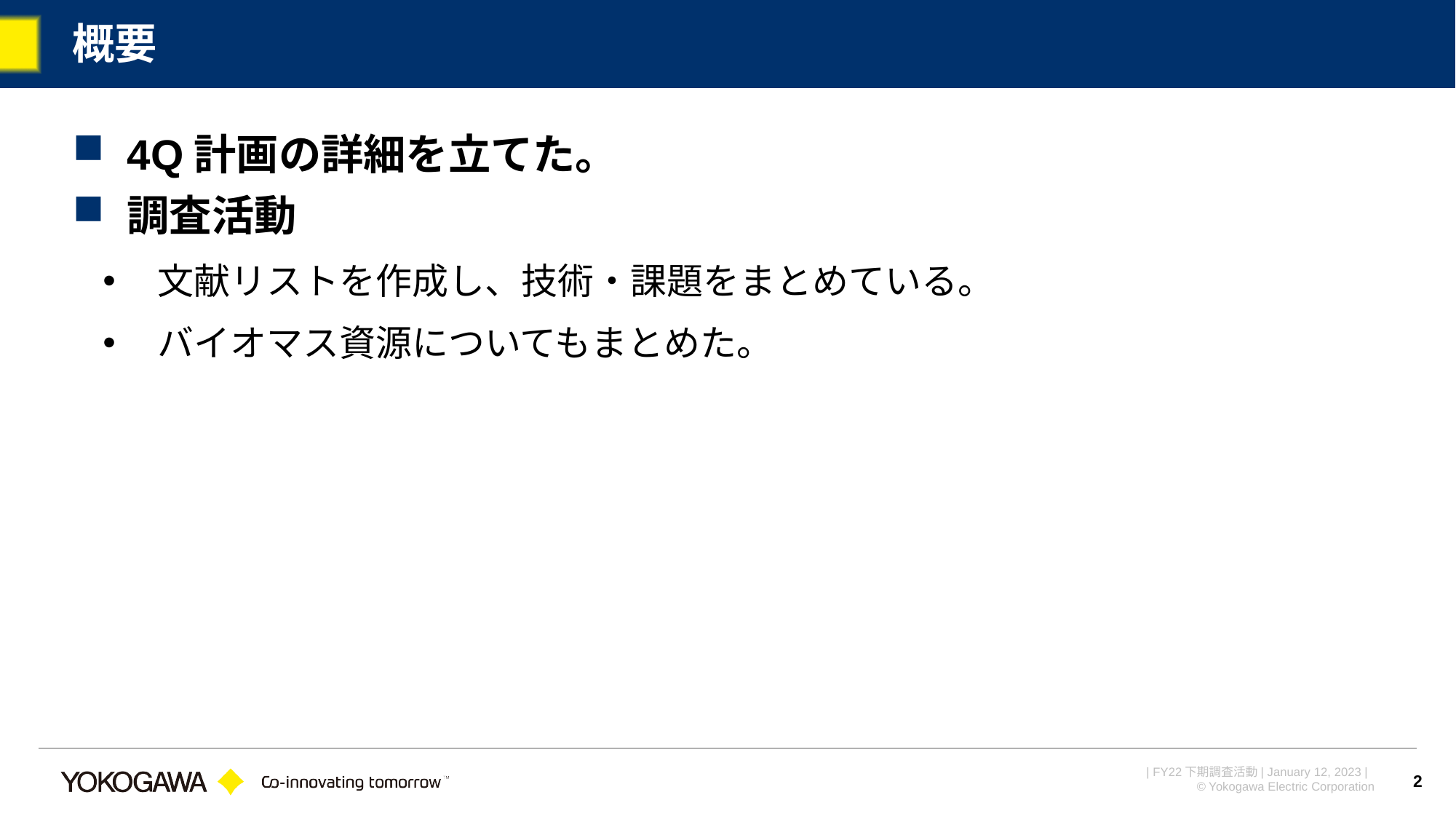

# 概要
4Q計画の詳細を立てた。
調査活動
文献リストを作成し、技術・課題をまとめている。
バイオマス資源についてもまとめた。
2